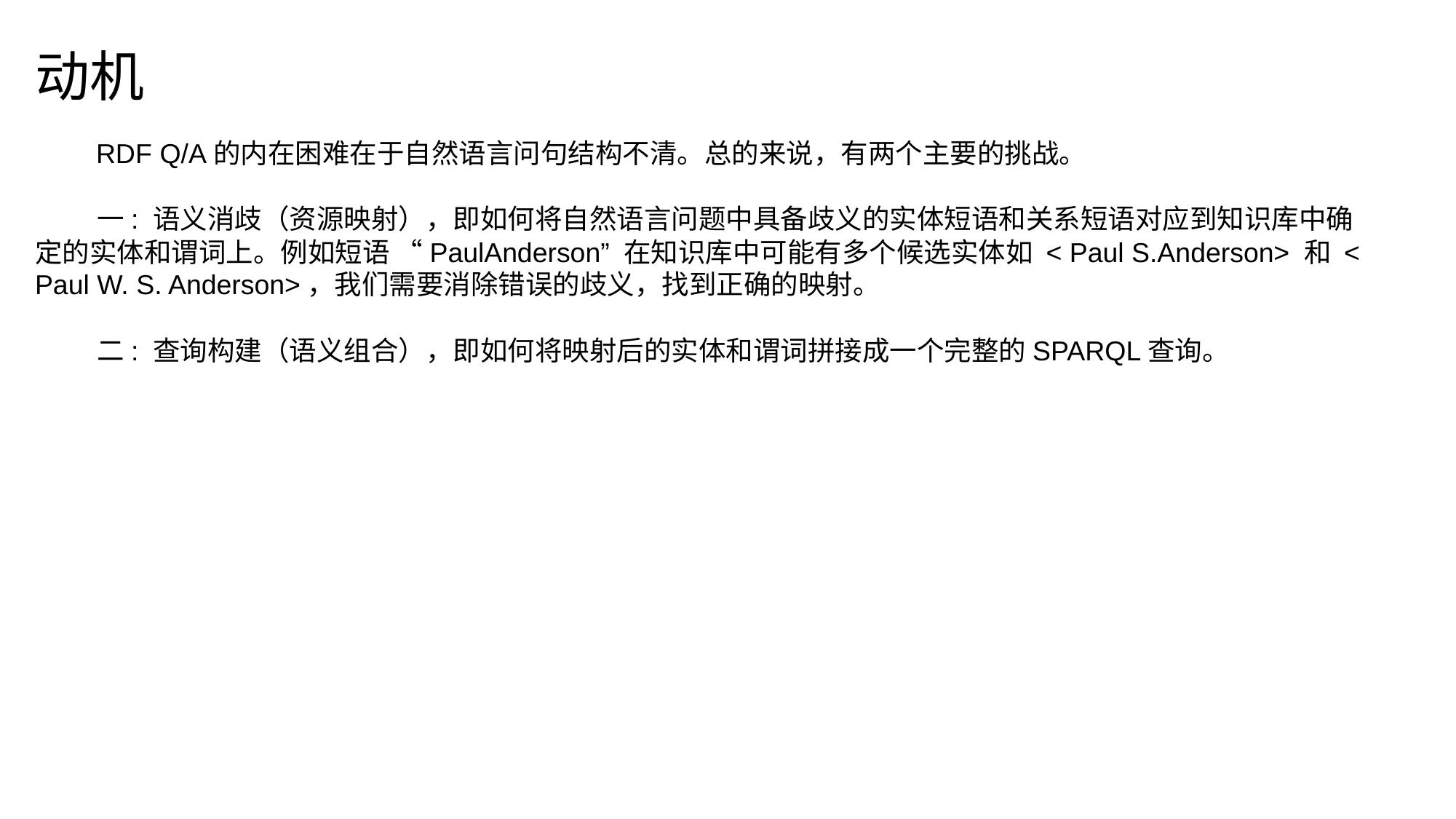

动机
        RDF Q/A的内在困难在于自然语言问句结构不清。总的来说，有两个主要的挑战。

         一: 语义消歧（资源映射），即如何将自然语言问题中具备歧义的实体短语和关系短语对应到知识库中确定的实体和谓词上。例如短语 “PaulAnderson” 在知识库中可能有多个候选实体如 < Paul S.Anderson> 和 < Paul W. S. Anderson>，我们需要消除错误的歧义，找到正确的映射。

         二: 查询构建（语义组合），即如何将映射后的实体和谓词拼接成一个完整的SPARQL查询。